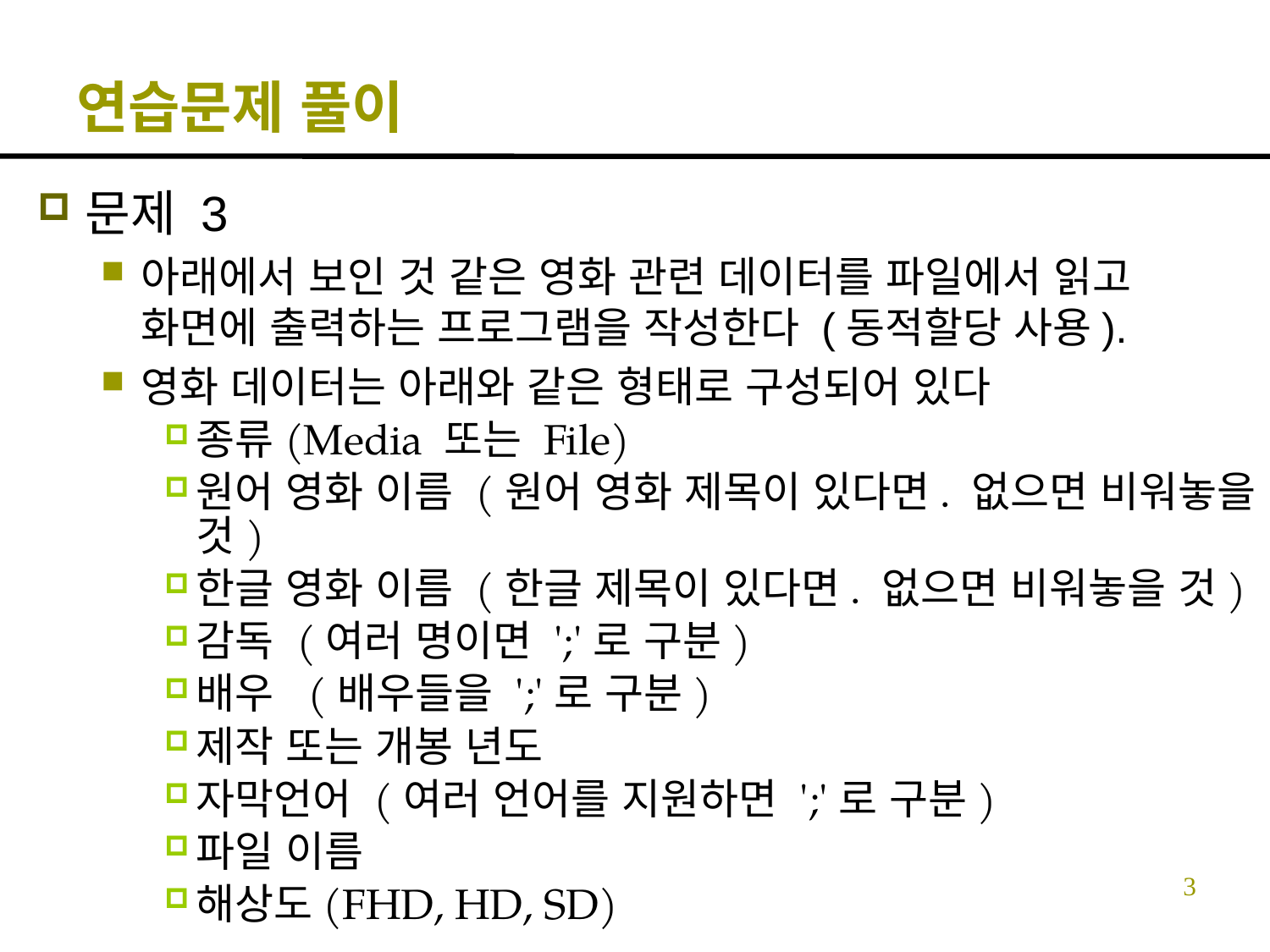

# 연습문제 풀이
문제 3
아래에서 보인 것 같은 영화 관련 데이터를 파일에서 읽고 화면에 출력하는 프로그램을 작성한다 (동적할당 사용).
영화 데이터는 아래와 같은 형태로 구성되어 있다
종류(Media 또는 File)
원어 영화 이름 (원어 영화 제목이 있다면. 없으면 비워놓을 것)
한글 영화 이름 (한글 제목이 있다면. 없으면 비워놓을 것)
감독 (여러 명이면 ';'로 구분)
배우  (배우들을 ';'로 구분)
제작 또는 개봉 년도
자막언어 (여러 언어를 지원하면 ';'로 구분)
파일 이름
해상도(FHD, HD, SD)